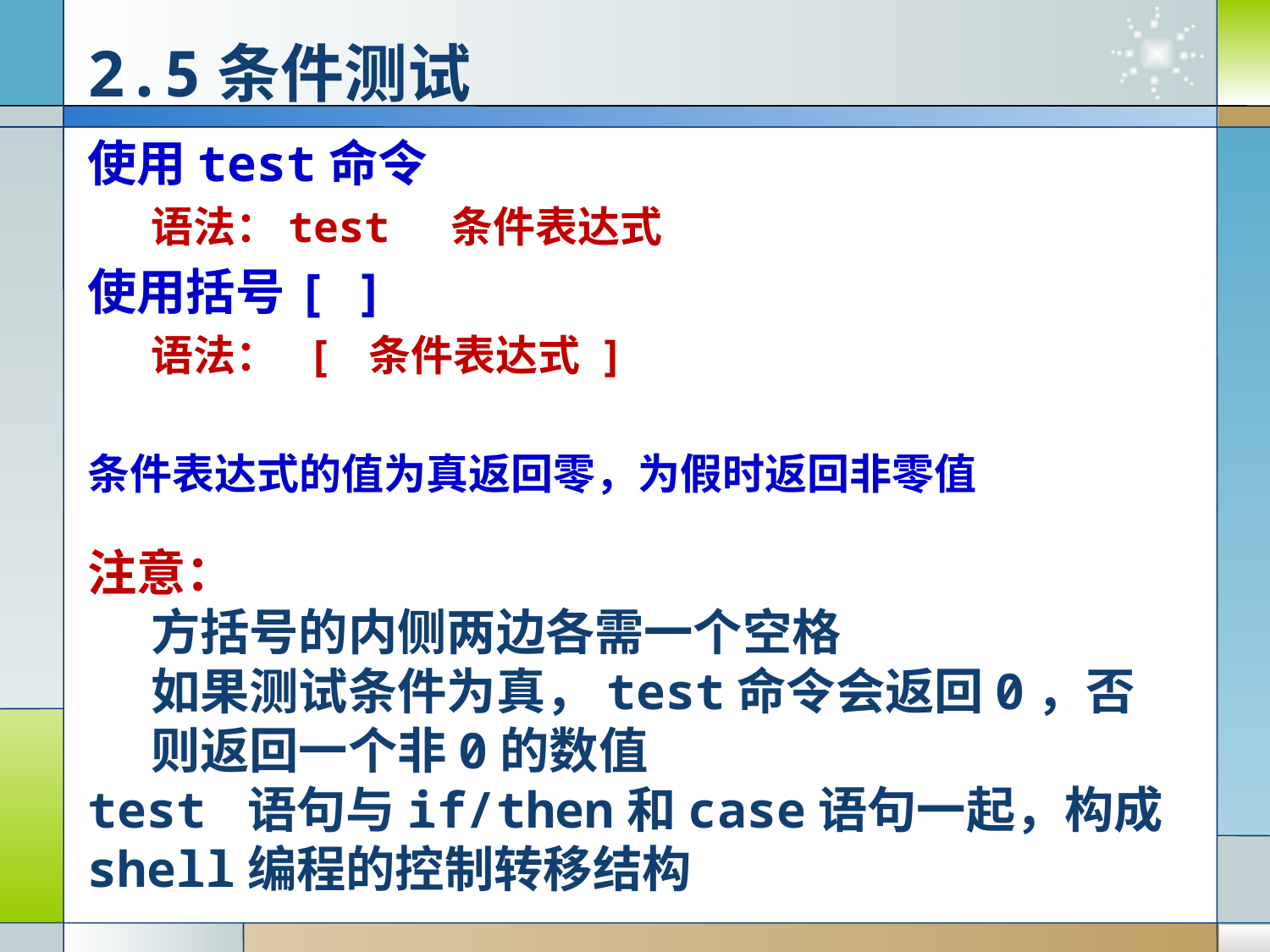

# 2.5条件测试
使用test命令
语法：test  条件表达式
使用括号[ ]
语法：  [ 条件表达式 ]

条件表达式的值为真返回零，为假时返回非零值
注意：
方括号的内侧两边各需一个空格
如果测试条件为真，test命令会返回0，否则返回一个非0的数值
test 语句与if/then和case语句一起，构成shell编程的控制转移结构